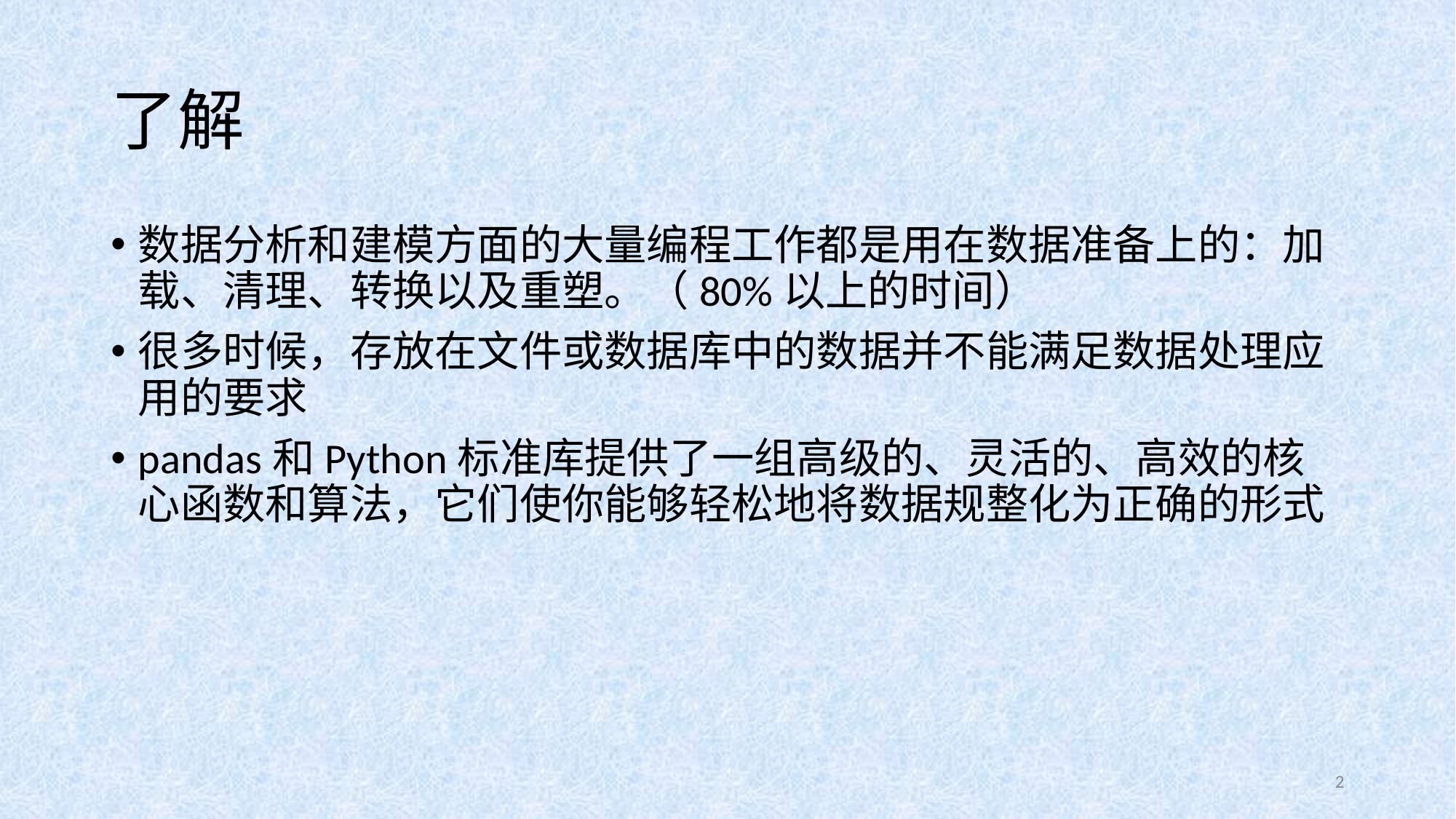

# 了解
数据分析和建模方面的大量编程工作都是用在数据准备上的：加载、清理、转换以及重塑。（80%以上的时间）
很多时候，存放在文件或数据库中的数据并不能满足数据处理应用的要求
pandas和Python标准库提供了一组高级的、灵活的、高效的核心函数和算法，它们使你能够轻松地将数据规整化为正确的形式
2